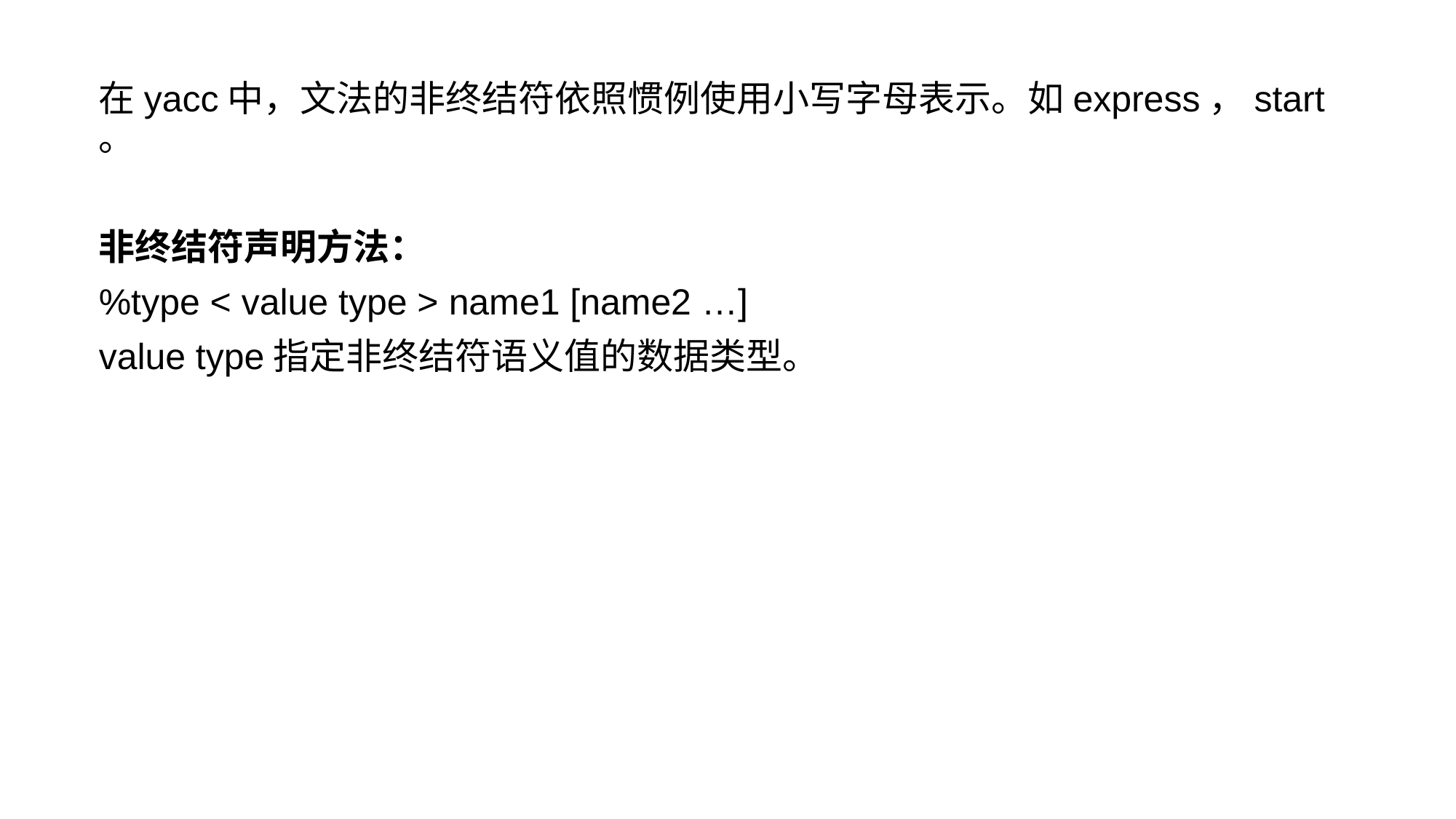

在yacc中，文法的非终结符依照惯例使用小写字母表示。如express，start 。

非终结符声明方法：
%type < value type > name1 [name2 …]
value type指定非终结符语义值的数据类型。